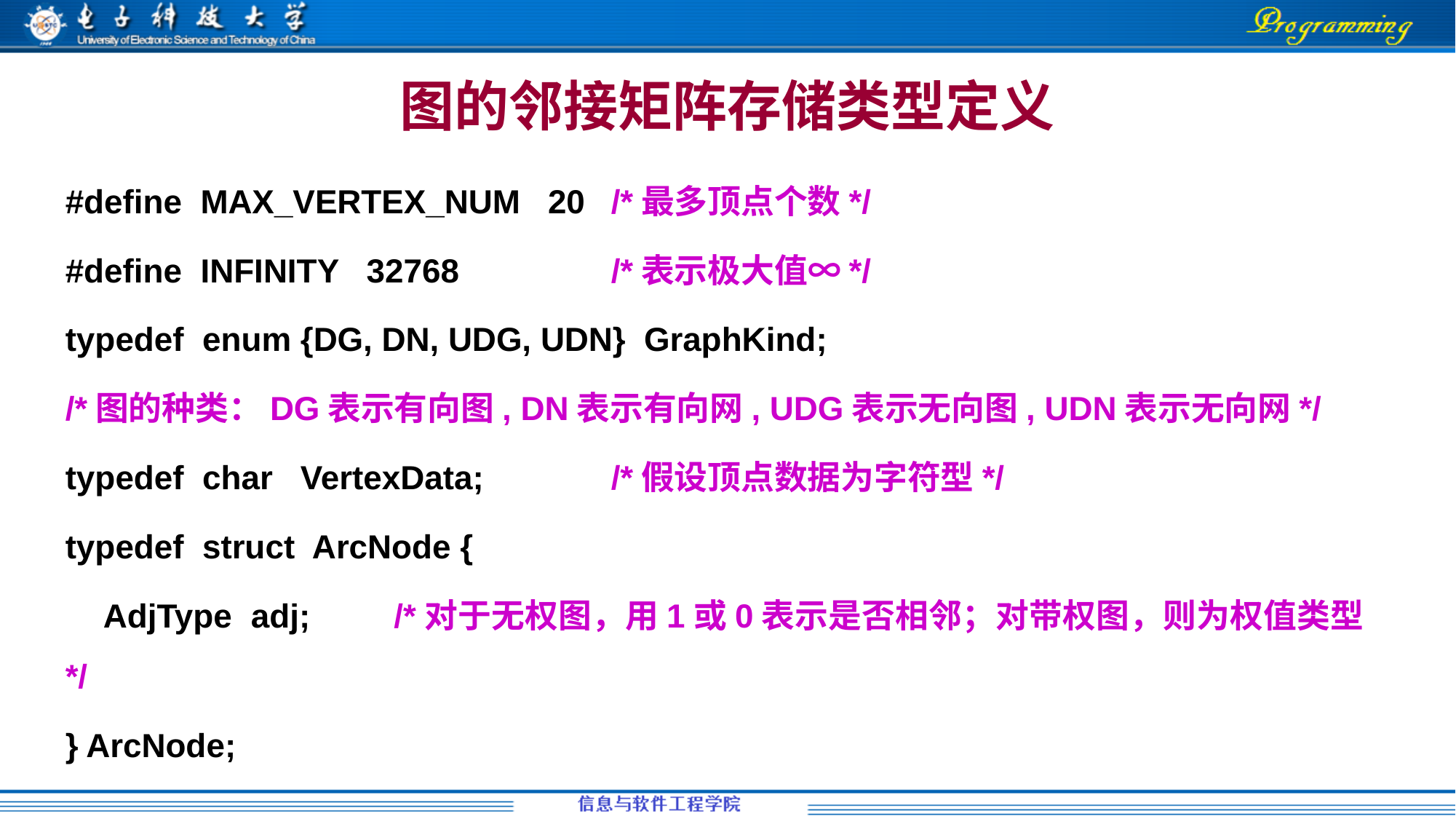

# 图的邻接矩阵存储类型定义
#define  MAX_VERTEX_NUM   20 	/*最多顶点个数*/
#define  INFINITY   32768		/*表示极大值∞*/
typedef  enum {DG, DN, UDG, UDN}  GraphKind;
/*图的种类：DG表示有向图, DN表示有向网, UDG表示无向图, UDN表示无向网*/
typedef  char   VertexData;		/*假设顶点数据为字符型*/
typedef  struct  ArcNode {
    AdjType  adj;	/*对于无权图，用1或0表示是否相邻；对带权图，则为权值类型*/
} ArcNode;